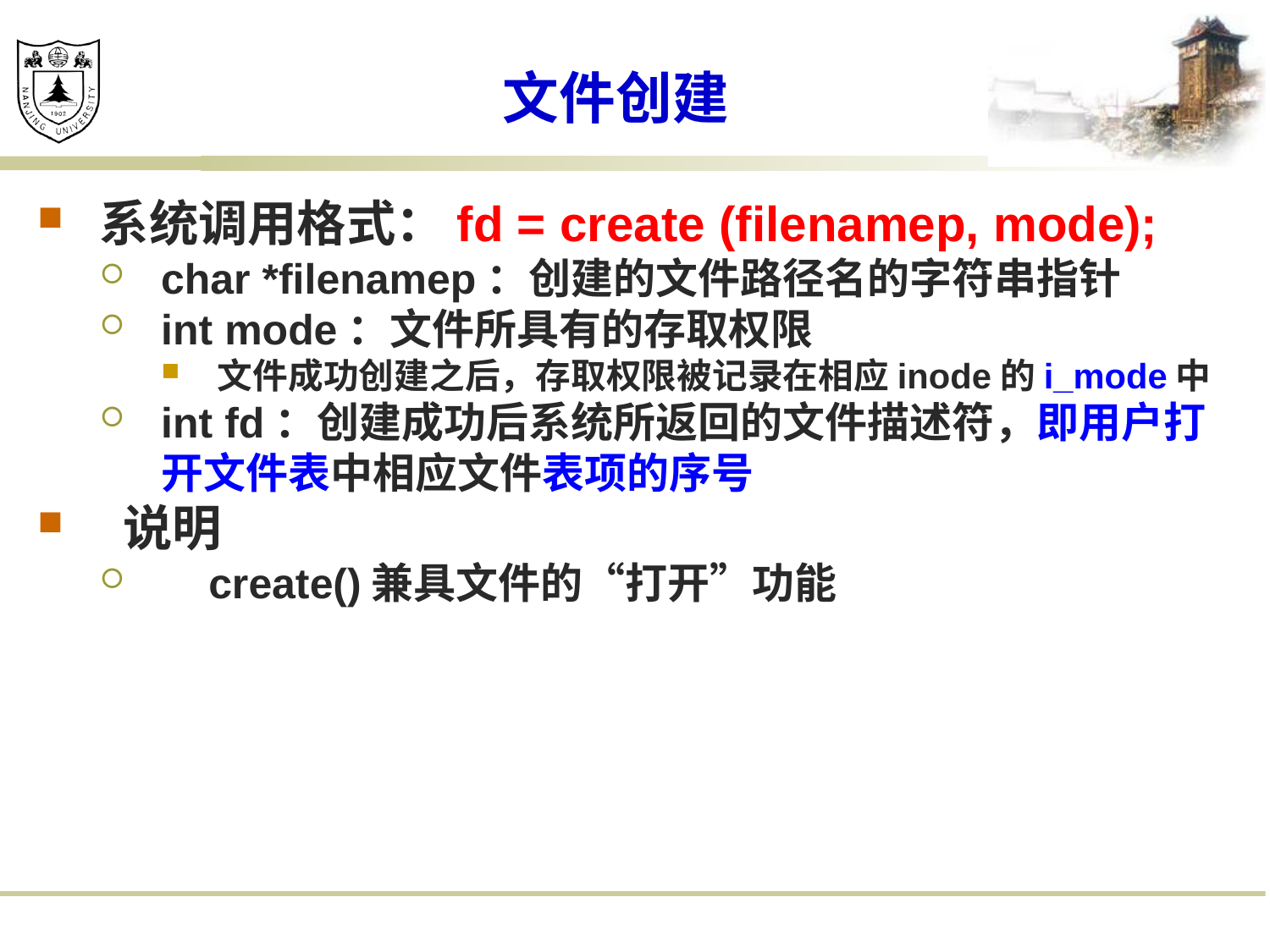

# 文件创建
系统调用格式：fd = create (filenamep, mode);
char *filenamep：创建的文件路径名的字符串指针
int mode：文件所具有的存取权限
文件成功创建之后，存取权限被记录在相应inode的i_mode中
int fd：创建成功后系统所返回的文件描述符，即用户打开文件表中相应文件表项的序号
 说明
    create()兼具文件的“打开”功能

65